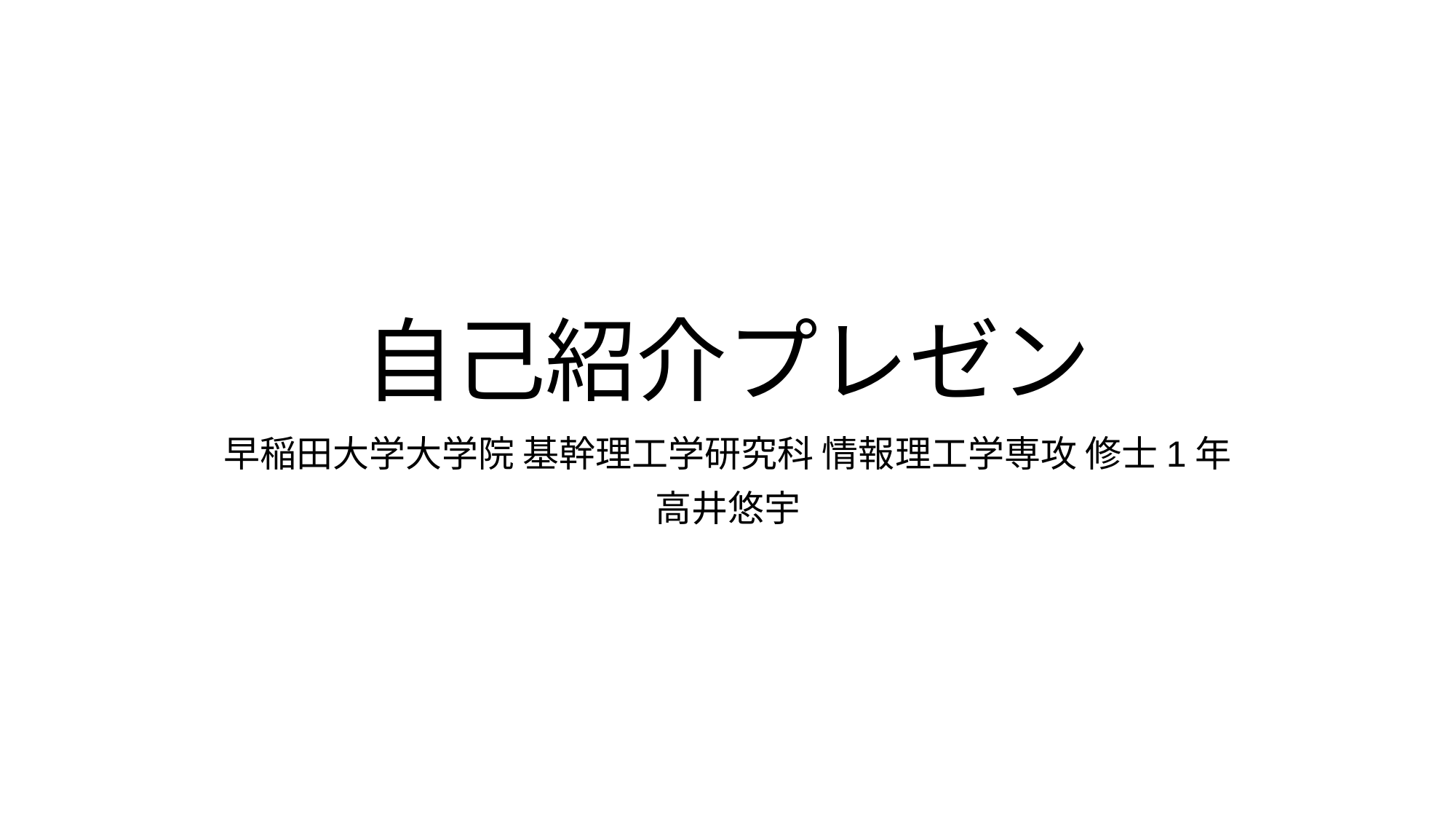

# 自己紹介プレゼン
早稲田大学大学院 基幹理工学研究科 情報理工学専攻 修士1年
高井悠宇